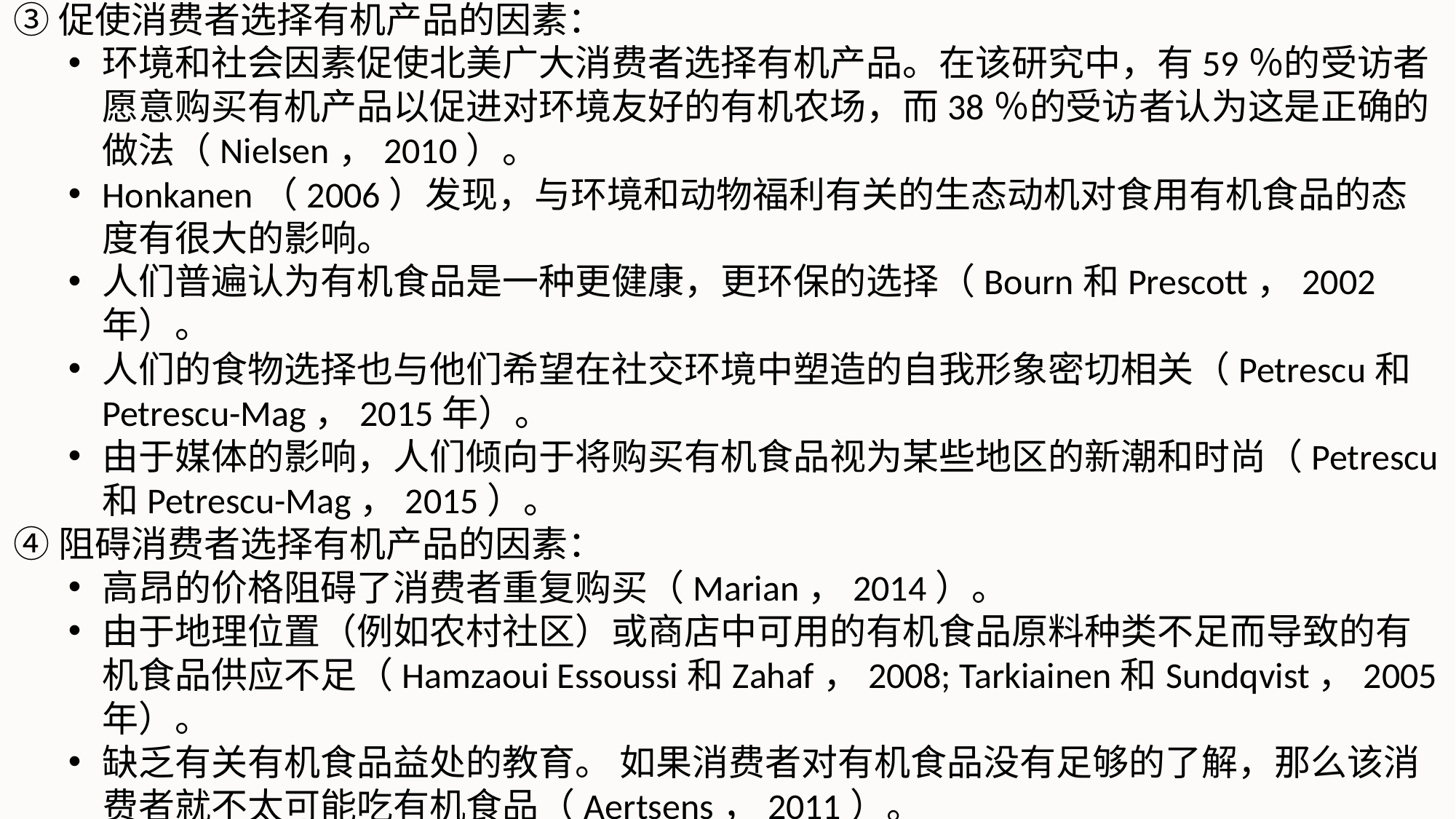

③促使消费者选择有机产品的因素：
环境和社会因素促使北美广大消费者选择有机产品。在该研究中，有59％的受访者愿意购买有机产品以促进对环境友好的有机农场，而38％的受访者认为这是正确的做法（Nielsen，2010）。
Honkanen（2006）发现，与环境和动物福利有关的生态动机对食用有机食品的态度有很大的影响。
人们普遍认为有机食品是一种更健康，更环保的选择（Bourn和Prescott，2002年）。
人们的食物选择也与他们希望在社交环境中塑造的自我形象密切相关（Petrescu和Petrescu-Mag，2015年）。
由于媒体的影响，人们倾向于将购买有机食品视为某些地区的新潮和时尚（Petrescu和Petrescu-Mag，2015）。
④阻碍消费者选择有机产品的因素：
高昂的价格阻碍了消费者重复购买（Marian，2014）。
由于地理位置（例如农村社区）或商店中可用的有机食品原料种类不足而导致的有机食品供应不足（Hamzaoui Essoussi和Zahaf，2008; Tarkiainen和Sundqvist，2005年）。
缺乏有关有机食品益处的教育。 如果消费者对有机食品没有足够的了解，那么该消费者就不太可能吃有机食品（Aertsens，2011）。
 对有机生产者，标签和认证过程的怀疑也可能会阻碍有机食品的消费（Aertsens，2009； Hamzaoui Essoussi和Zahaf，2008）。